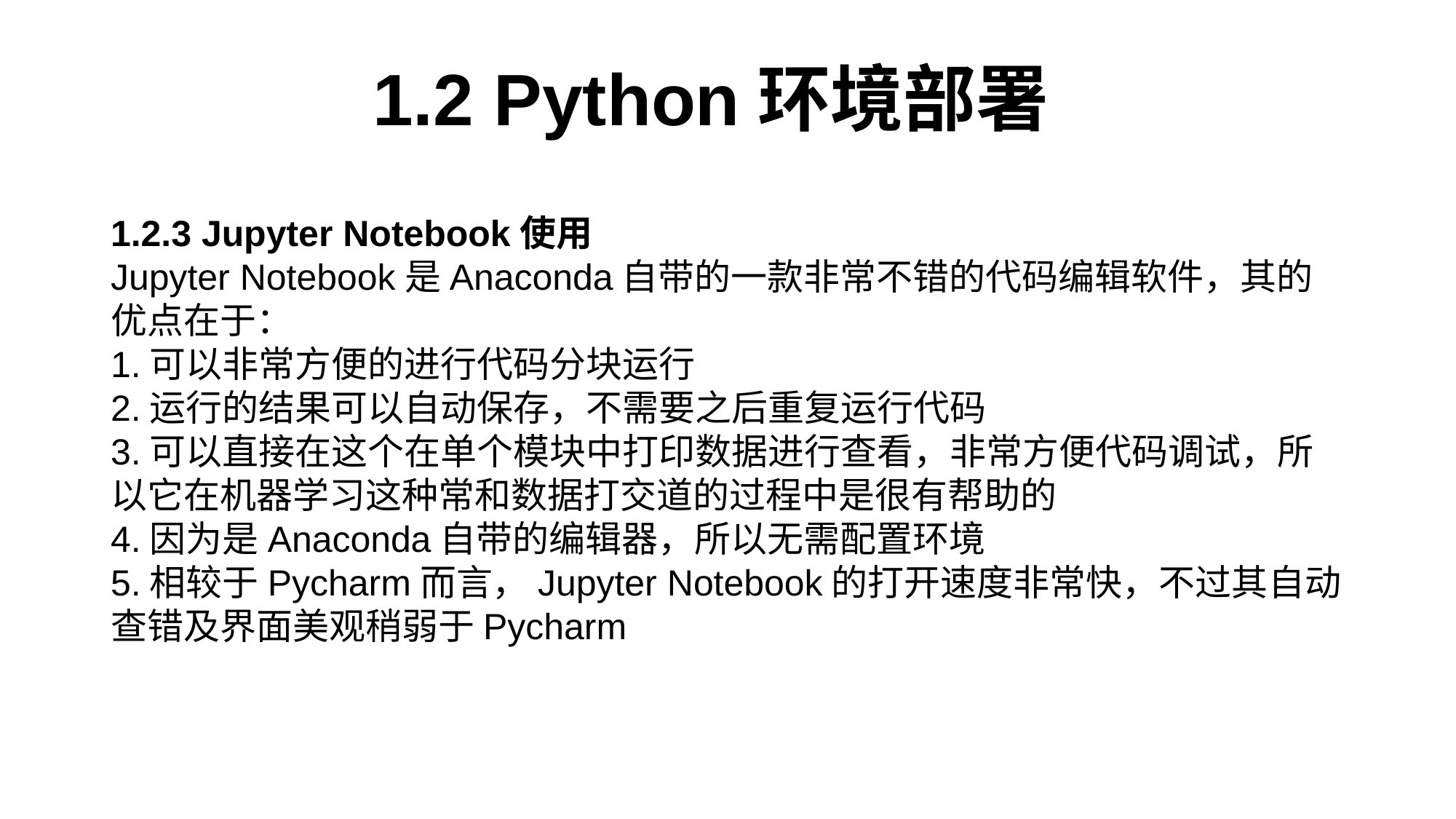

1.2 Python环境部署
1.2.3 Jupyter Notebook使用
Jupyter Notebook是Anaconda自带的一款非常不错的代码编辑软件，其的优点在于：
1.可以非常方便的进行代码分块运行
2.运行的结果可以自动保存，不需要之后重复运行代码
3.可以直接在这个在单个模块中打印数据进行查看，非常方便代码调试，所以它在机器学习这种常和数据打交道的过程中是很有帮助的
4.因为是Anaconda自带的编辑器，所以无需配置环境
5.相较于Pycharm而言，Jupyter Notebook的打开速度非常快，不过其自动查错及界面美观稍弱于Pycharm